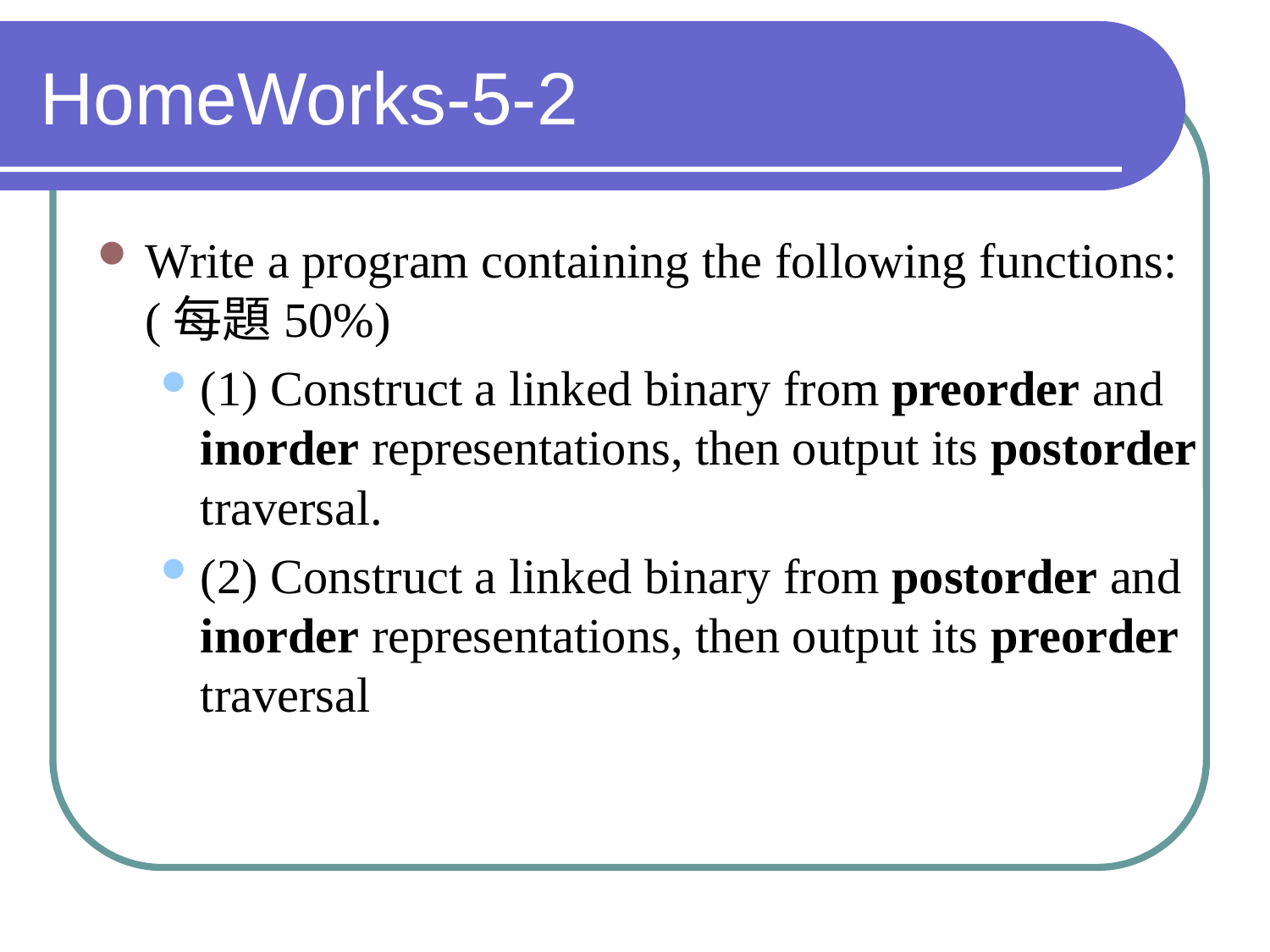

# HomeWorks-5-2
Write a program containing the following functions: (每題50%)
(1) Construct a linked binary from preorder and inorder representations, then output its postorder traversal.
(2) Construct a linked binary from postorder and inorder representations, then output its preorder traversal